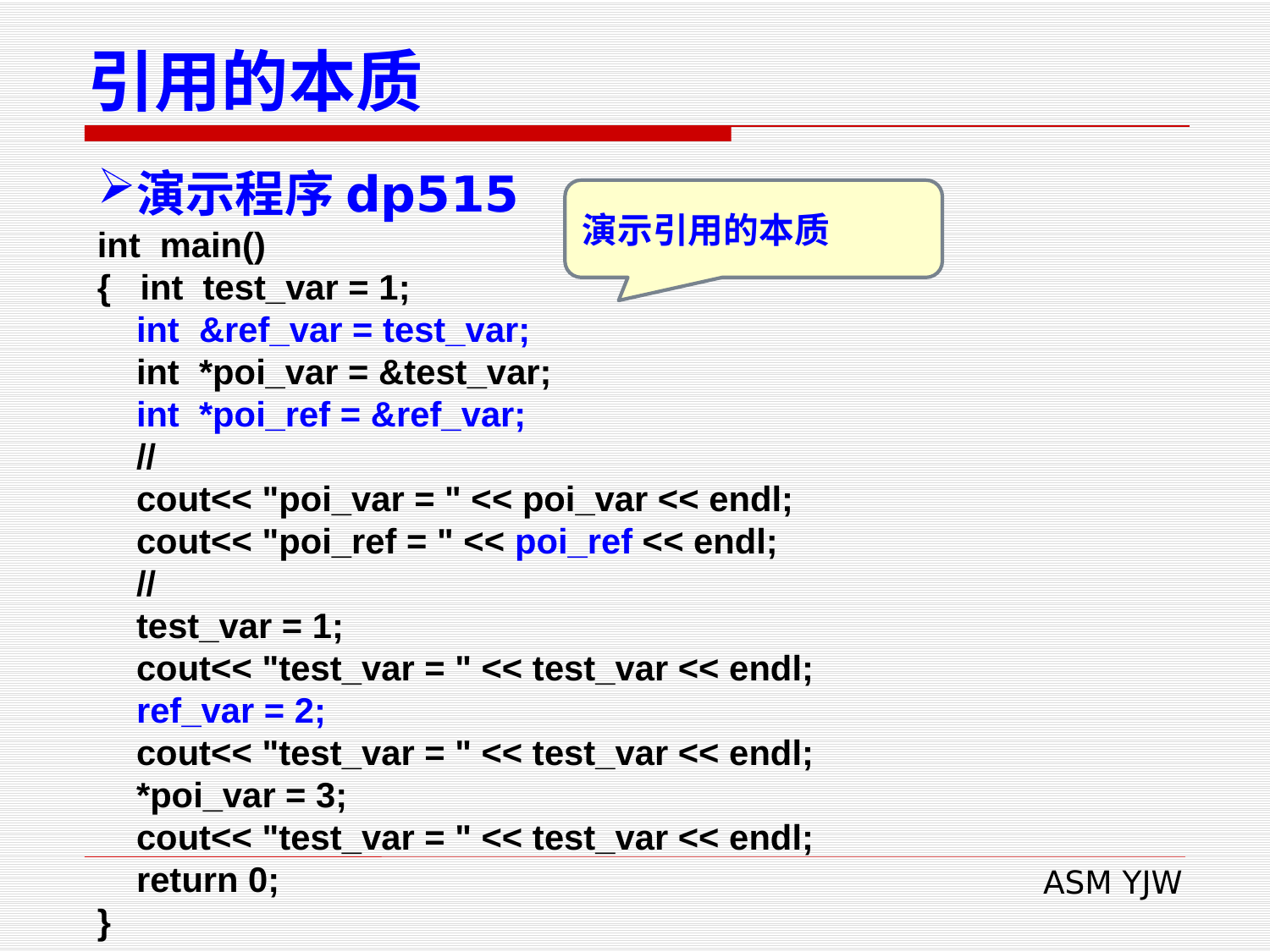

# 引用的本质
演示程序dp515
演示引用的本质
int  main()
{   int  test_var = 1;
    int  &ref_var = test_var;
    int  *poi_var = &test_var;
    int  *poi_ref = &ref_var;
    //
    cout<< "poi_var = " << poi_var << endl;
    cout<< "poi_ref = " << poi_ref << endl;
    //
    test_var = 1;
    cout<< "test_var = " << test_var << endl;
    ref_var = 2;
    cout<< "test_var = " << test_var << endl;
    *poi_var = 3;
    cout<< "test_var = " << test_var << endl;
    return 0;
}